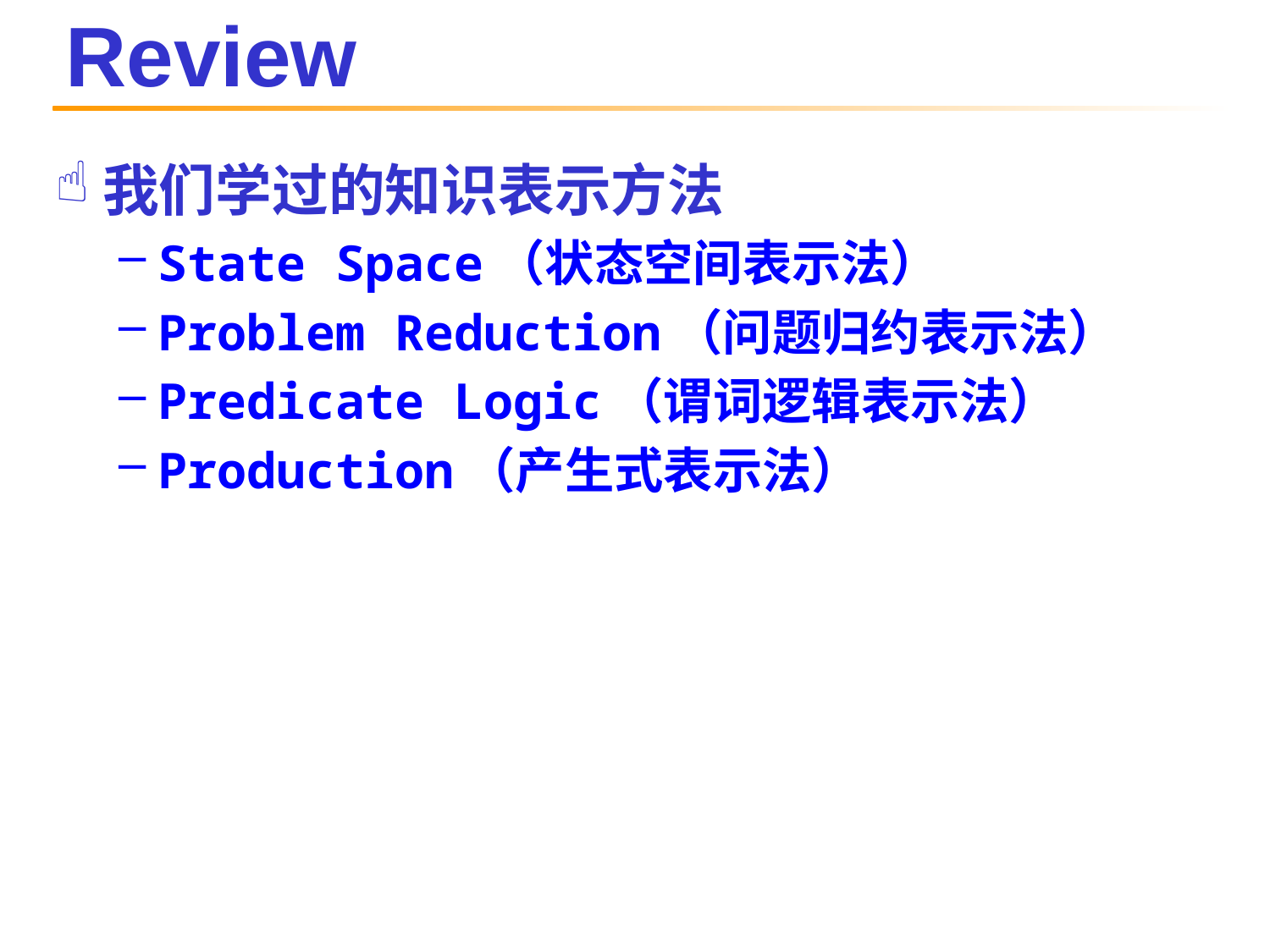

# Review
我们学过的知识表示方法
State Space（状态空间表示法）
Problem Reduction（问题归约表示法）
Predicate Logic（谓词逻辑表示法）
Production（产生式表示法）